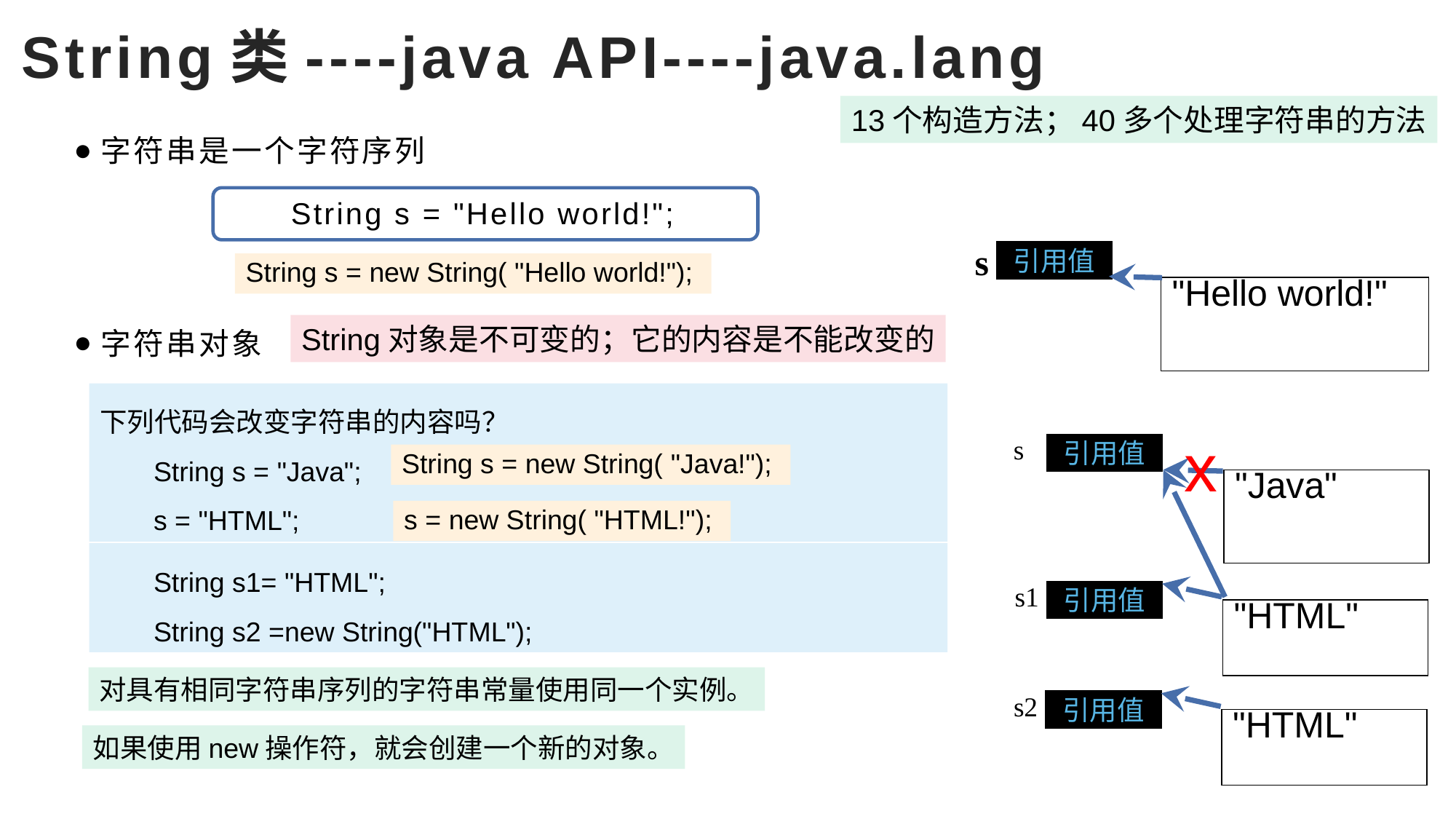

# String类----java API----java.lang
13个构造方法；40多个处理字符串的方法
字符串是一个字符序列
String s = "Hello world!";

s
引用值
String s = new String( "Hello world!");
"Hello world!"
字符串对象
String对象是不可变的；它的内容是不能改变的
下列代码会改变字符串的内容吗？
       String s = "Java";
       s = "HTML";
x
s
引用值
String s = new String( "Java!");
"Java"
s = new String( "HTML!");
       String s1= "HTML";
       String s2 =new String("HTML");
s1
引用值
"HTML"
对具有相同字符串序列的字符串常量使用同一个实例。
s2
引用值
"HTML"
如果使用new操作符，就会创建一个新的对象。